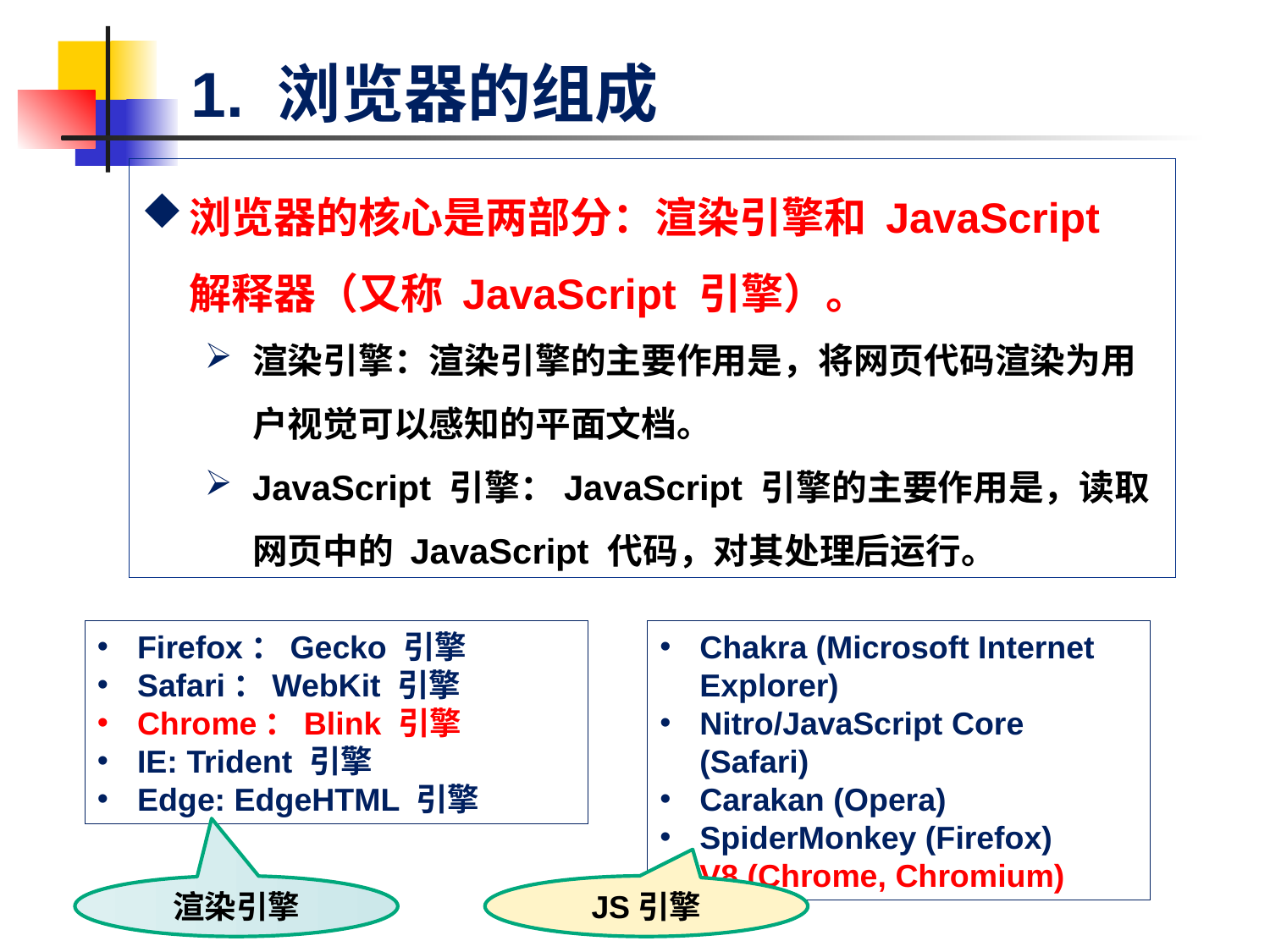

# 1. 浏览器的组成
浏览器的核心是两部分：渲染引擎和 JavaScript 解释器（又称 JavaScript 引擎）。
渲染引擎：渲染引擎的主要作用是，将网页代码渲染为用户视觉可以感知的平面文档。
JavaScript 引擎：JavaScript 引擎的主要作用是，读取网页中的 JavaScript 代码，对其处理后运行。
Firefox：Gecko 引擎
Safari：WebKit 引擎
Chrome：Blink 引擎
IE: Trident 引擎
Edge: EdgeHTML 引擎
Chakra (Microsoft Internet Explorer)
Nitro/JavaScript Core (Safari)
Carakan (Opera)
SpiderMonkey (Firefox)
V8 (Chrome, Chromium)
渲染引擎
JS引擎